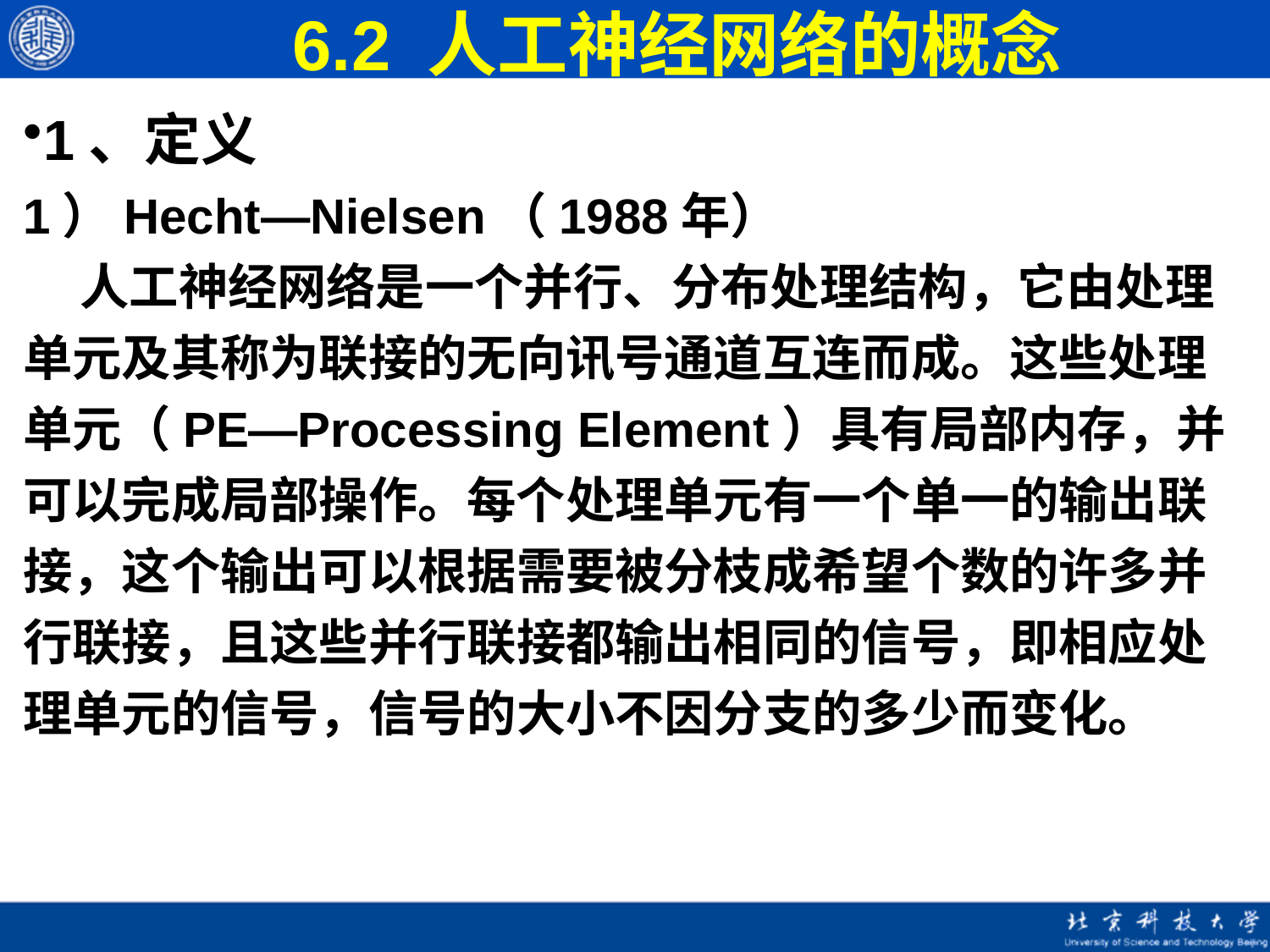

# 6.2 人工神经网络的概念
1、定义
1）Hecht—Nielsen（1988年）
    人工神经网络是一个并行、分布处理结构，它由处理单元及其称为联接的无向讯号通道互连而成。这些处理单元（PE—Processing Element）具有局部内存，并可以完成局部操作。每个处理单元有一个单一的输出联接，这个输出可以根据需要被分枝成希望个数的许多并行联接，且这些并行联接都输出相同的信号，即相应处理单元的信号，信号的大小不因分支的多少而变化。